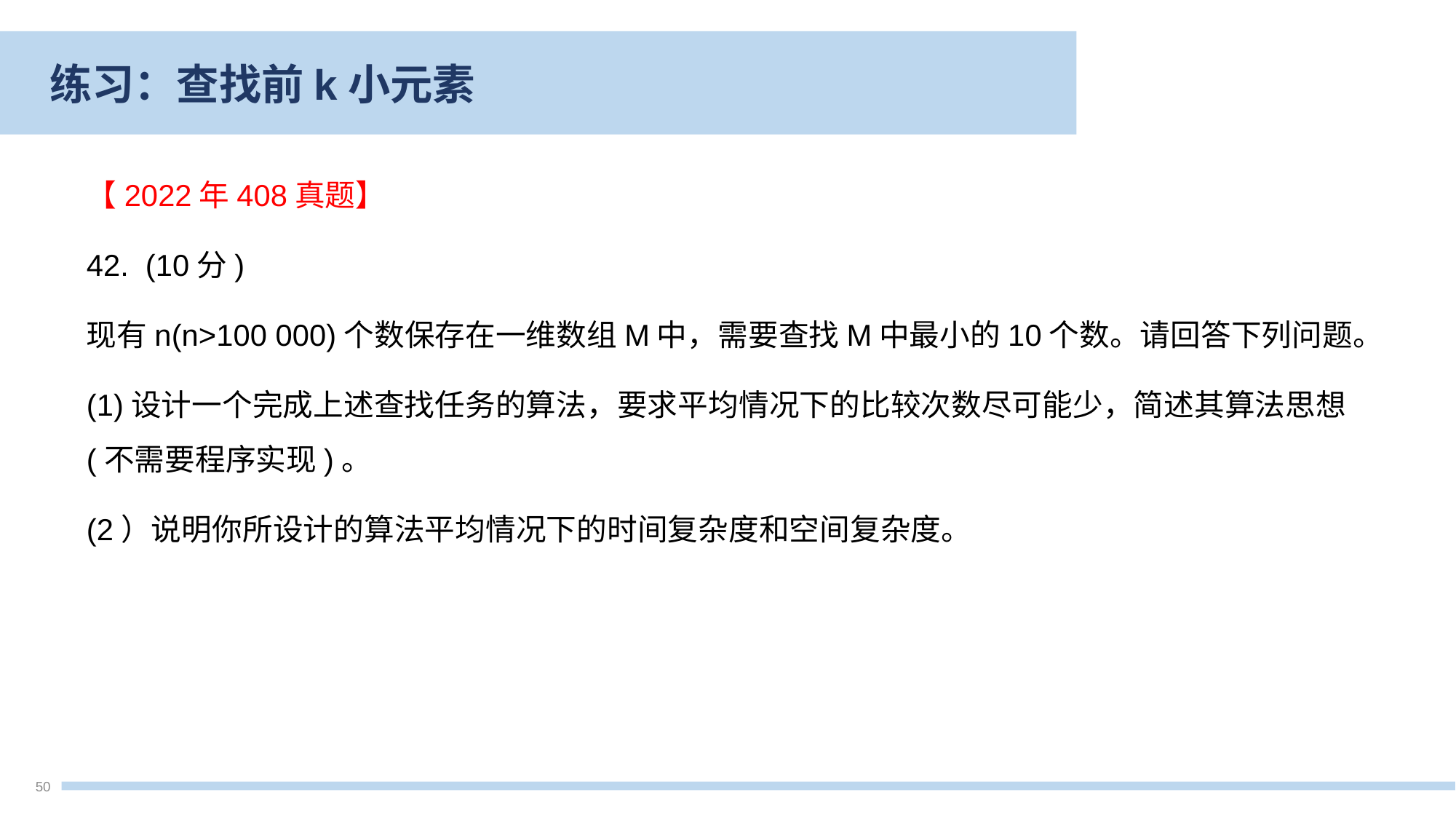

练习：查找前k小元素
【2022年408真题】
42.  (10分)
现有n(n>100 000)个数保存在一维数组M中，需要查找M中最小的10个数。请回答下列问题。
(1)设计一个完成上述查找任务的算法，要求平均情况下的比较次数尽可能少，简述其算法思想(不需要程序实现)。
(2）说明你所设计的算法平均情况下的时间复杂度和空间复杂度。
50